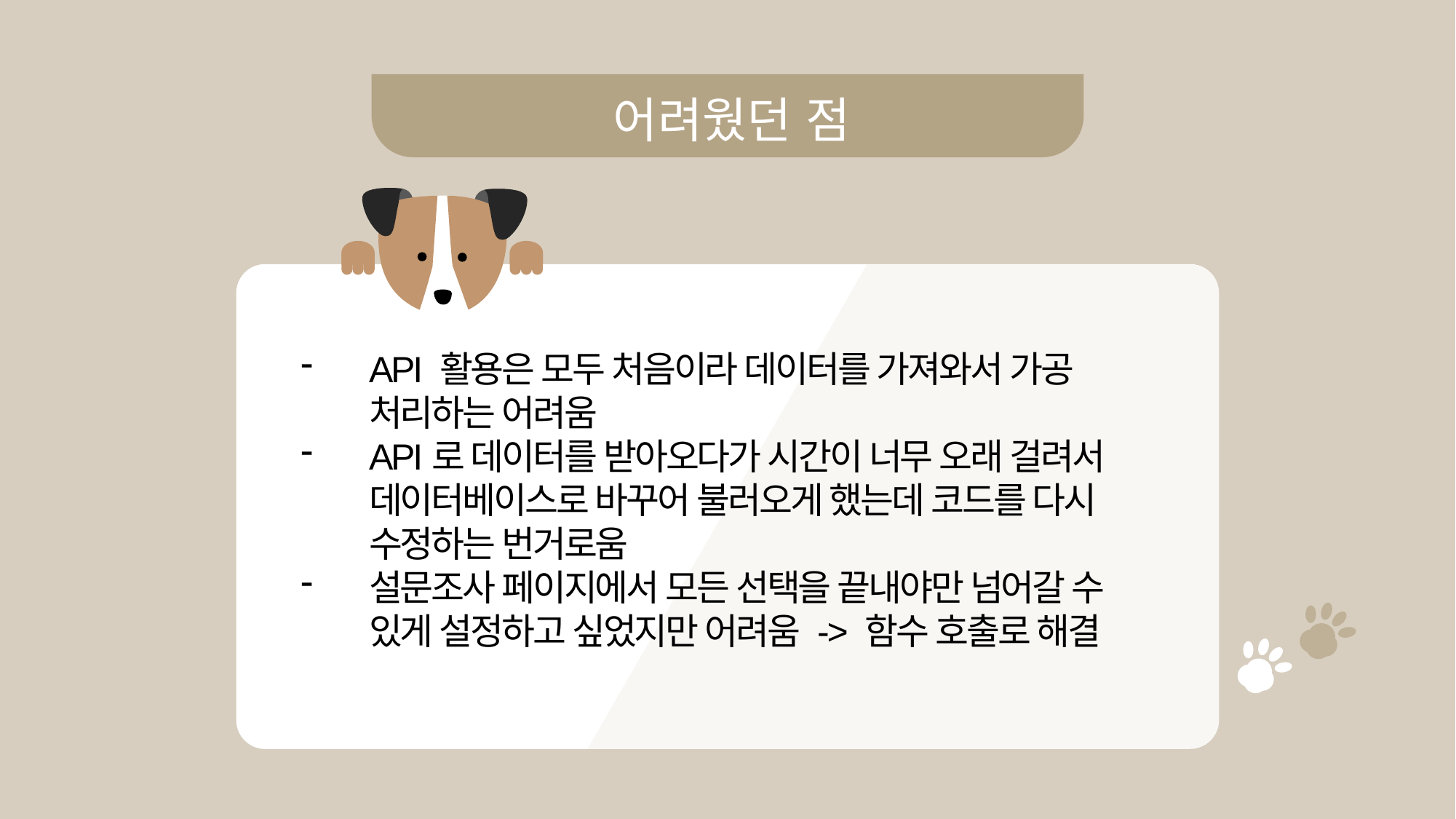

어려웠던 점

API 활용은 모두 처음이라 데이터를 가져와서 가공 처리하는 어려움
API로 데이터를 받아오다가 시간이 너무 오래 걸려서 데이터베이스로 바꾸어 불러오게 했는데 코드를 다시 수정하는 번거로움
설문조사 페이지에서 모든 선택을 끝내야만 넘어갈 수 있게 설정하고 싶었지만 어려움 -> 함수 호출로 해결